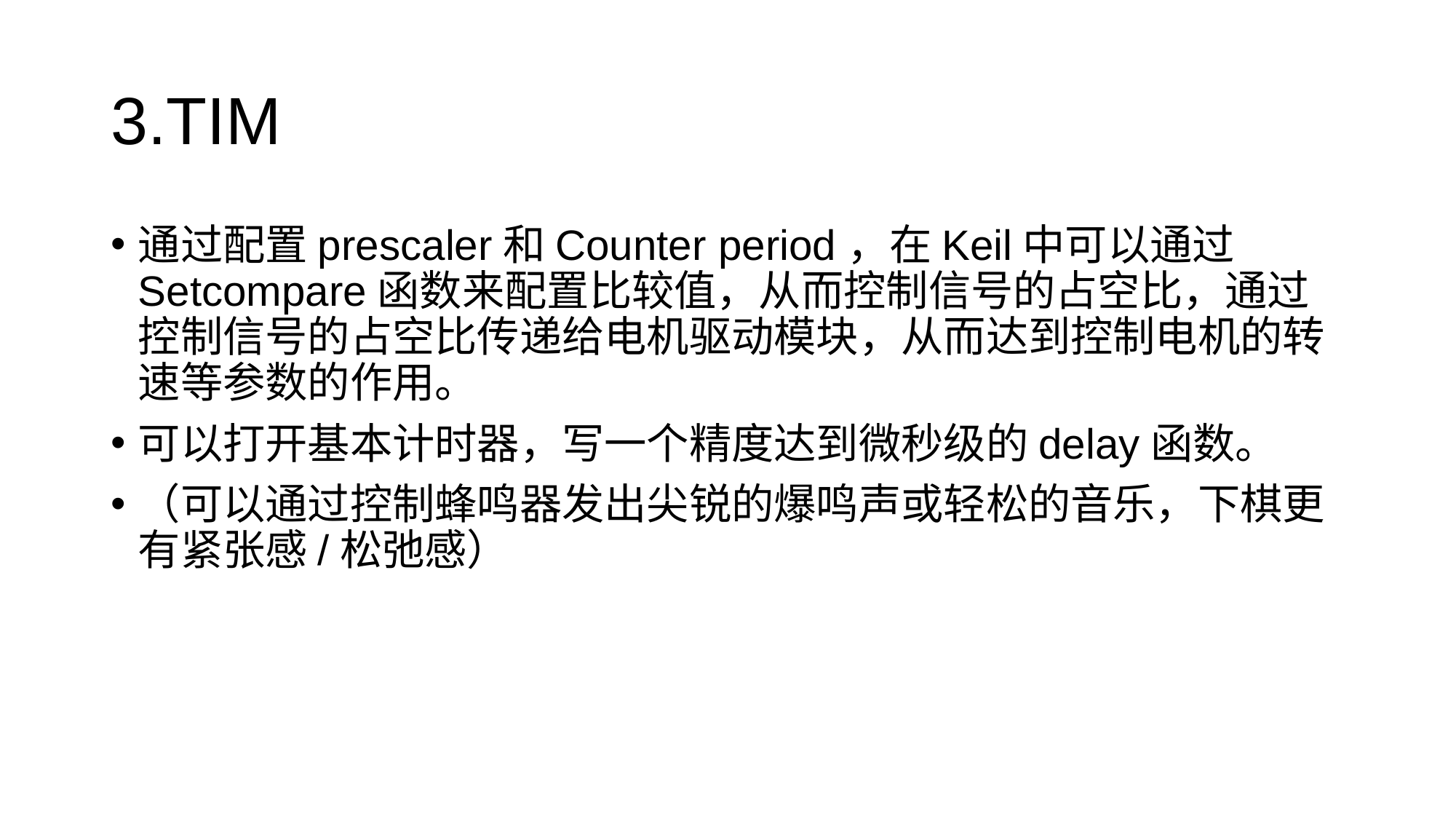

# 3.TIM
通过配置prescaler和Counter period，在Keil中可以通过Setcompare函数来配置比较值，从而控制信号的占空比，通过控制信号的占空比传递给电机驱动模块，从而达到控制电机的转速等参数的作用。
可以打开基本计时器，写一个精度达到微秒级的delay函数。
（可以通过控制蜂鸣器发出尖锐的爆鸣声或轻松的音乐，下棋更有紧张感/松弛感）